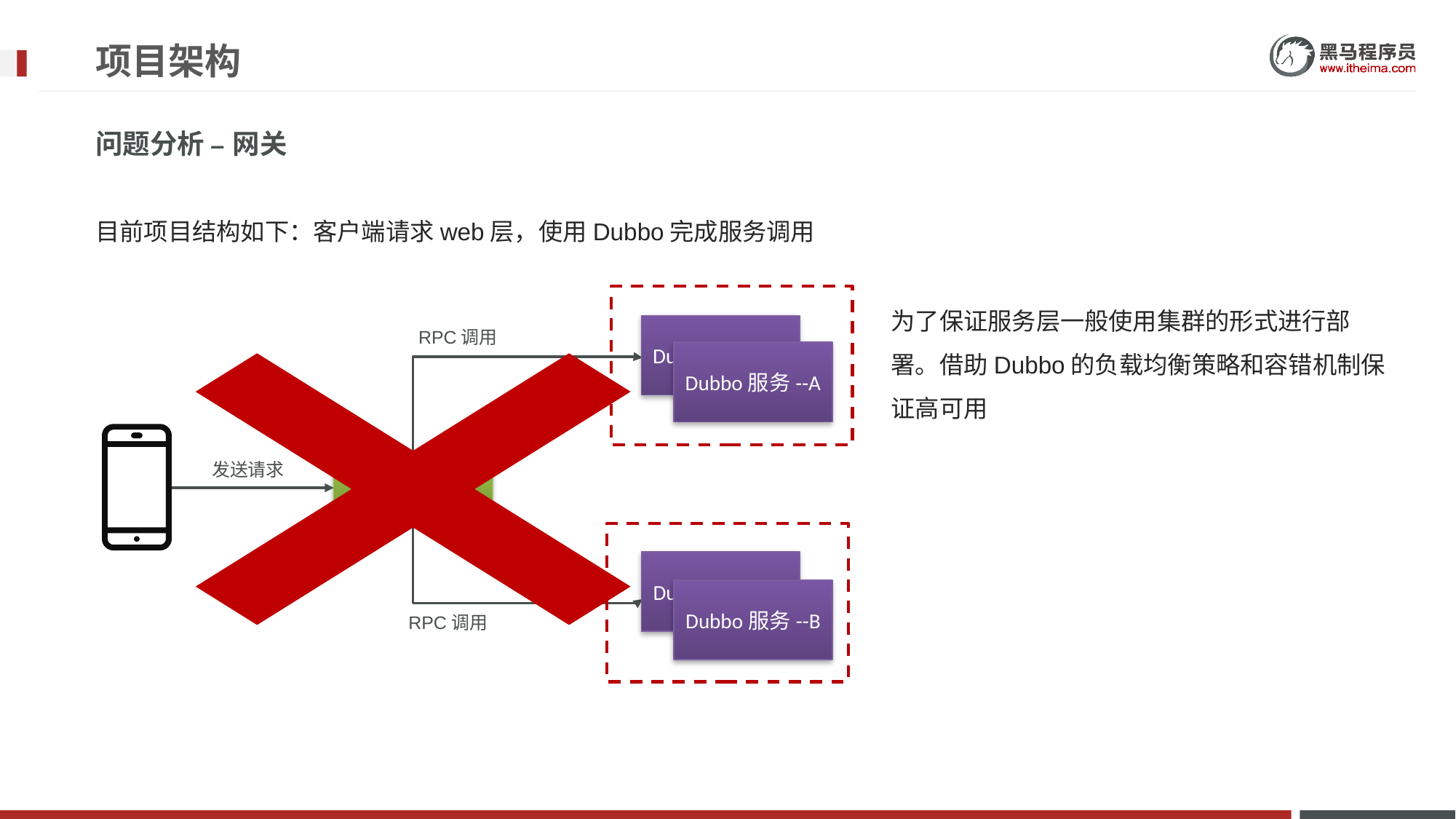

# 项目架构
问题分析-网关
目前项目结构如下：客户端请求web层，使用Dubbo完成服务调用
为了保证服务层一般使用集群的形式进行部署。借助Dubbo的负载均衡策略和容错机制保证高可用

RPC调用
Dubbo服务--A
Dubbo服务--A

发送请求
Web应用

Dubbo服务--B
Dubbo服务--B
RPC调用